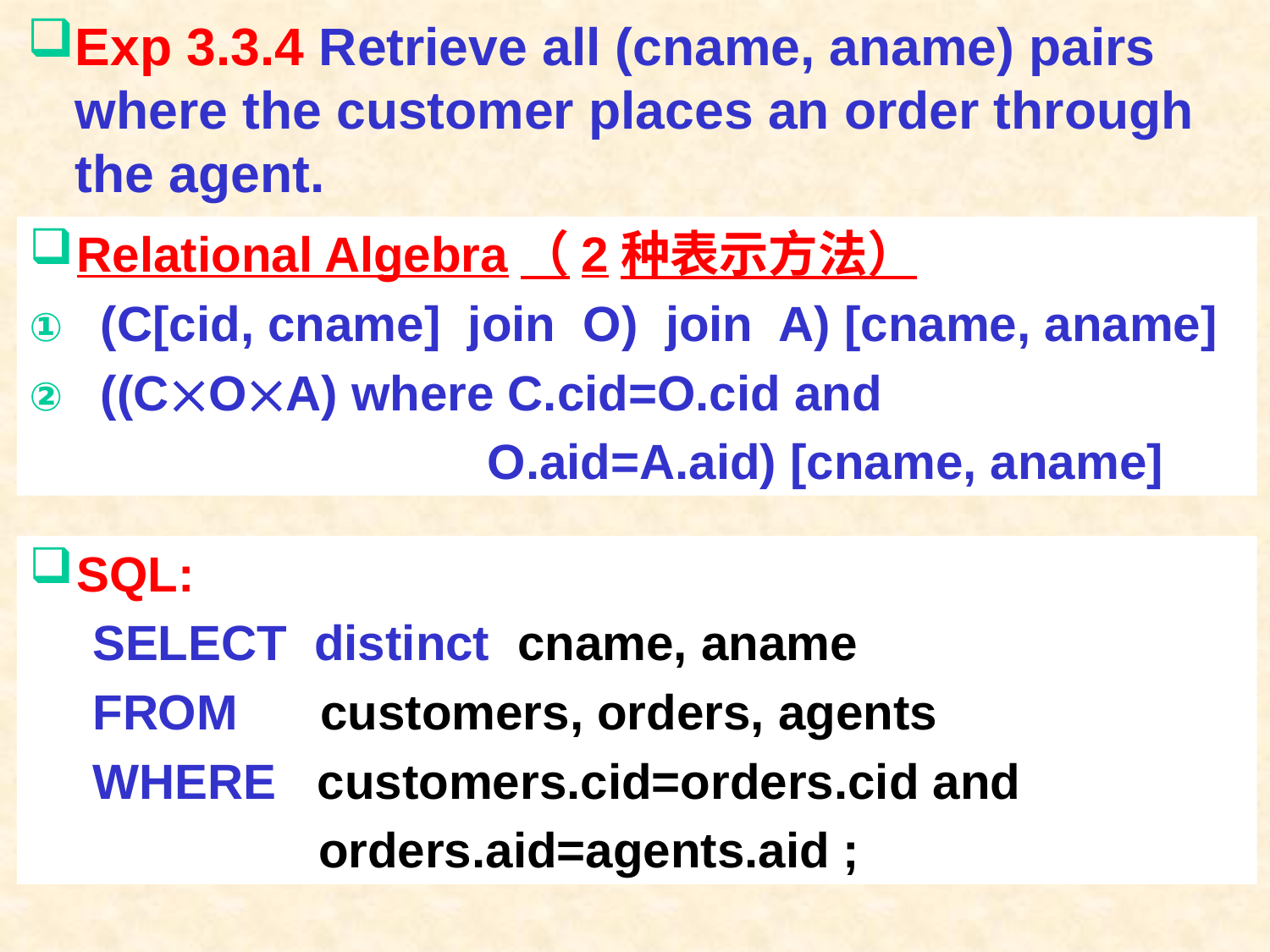

# Exp 3.3.4 Retrieve all (cname, aname) pairs where the customer places an order through the agent.
Relational Algebra（2种表示方法）
(C[cid, cname]  join  O)  join  A) [cname, aname]
((C×O×A) where C.cid=O.cid and
O.aid=A.aid) [cname, aname]
SQL:
SELECT  distinct  cname, aname
FROM      customers, orders, agents
WHERE   customers.cid=orders.cid and
orders.aid=agents.aid ;